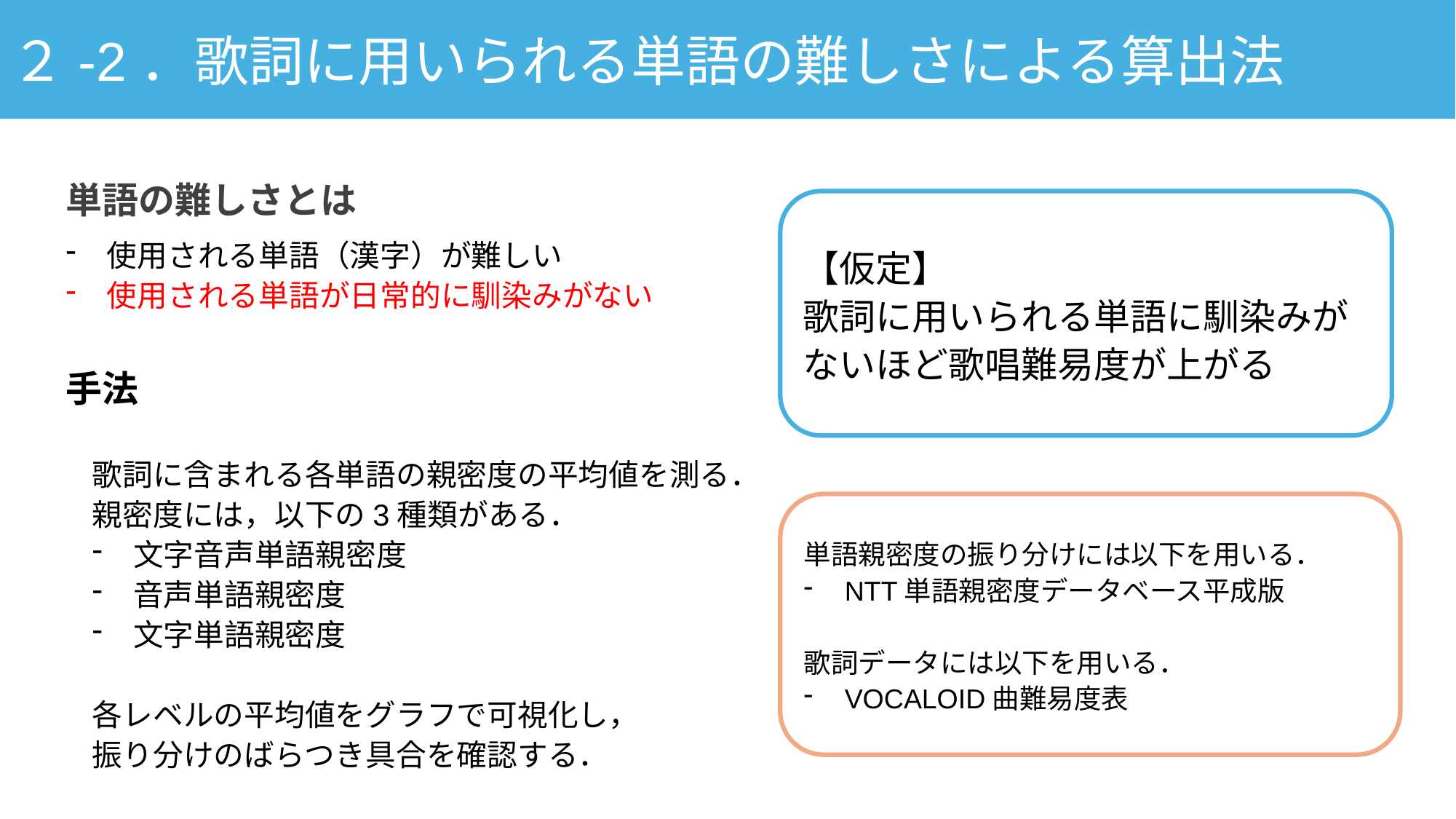

２-2．歌詞に用いられる単語の難しさによる算出法
単語の難しさとは
【仮定】
歌詞に用いられる単語に馴染みがないほど歌唱難易度が上がる
使用される単語（漢字）が難しい
使用される単語が日常的に馴染みがない
手法
歌詞に含まれる各単語の親密度の平均値を測る．
親密度には，以下の3種類がある．
文字音声単語親密度
音声単語親密度
文字単語親密度

各レベルの平均値をグラフで可視化し，
振り分けのばらつき具合を確認する．
単語親密度の振り分けには以下を用いる．
NTT単語親密度データベース平成版

歌詞データには以下を用いる．
VOCALOID曲難易度表